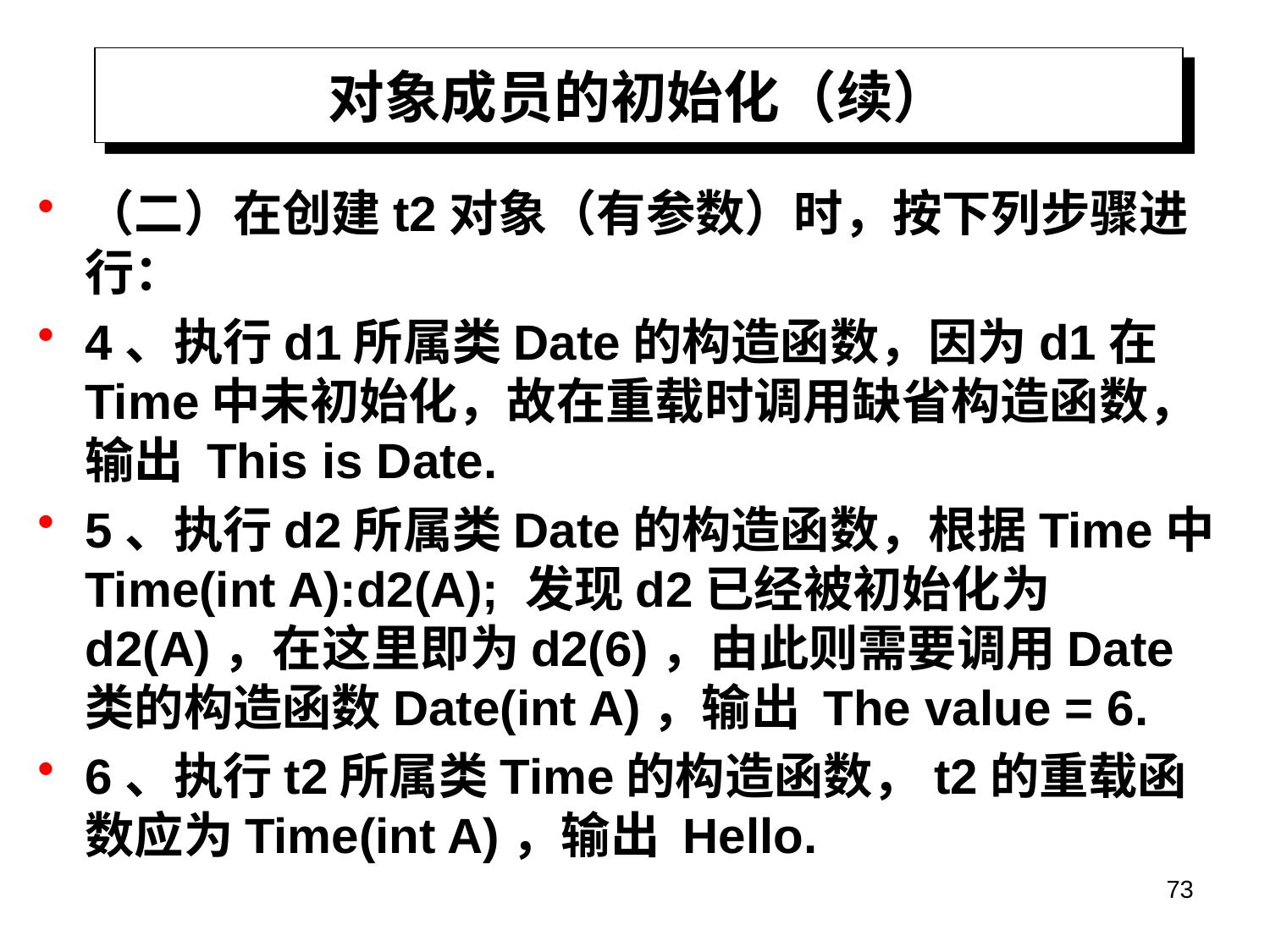

# 对象成员的初始化（续）
（二）在创建t2对象（有参数）时，按下列步骤进行：
4、执行d1所属类Date的构造函数，因为d1在Time中未初始化，故在重载时调用缺省构造函数，输出 This is Date.
5、执行d2所属类Date的构造函数，根据Time中 Time(int A):d2(A); 发现d2已经被初始化为d2(A)，在这里即为d2(6)，由此则需要调用Date类的构造函数Date(int A)，输出 The value = 6.
6、执行t2所属类Time的构造函数，t2的重载函数应为Time(int A)，输出 Hello.
73